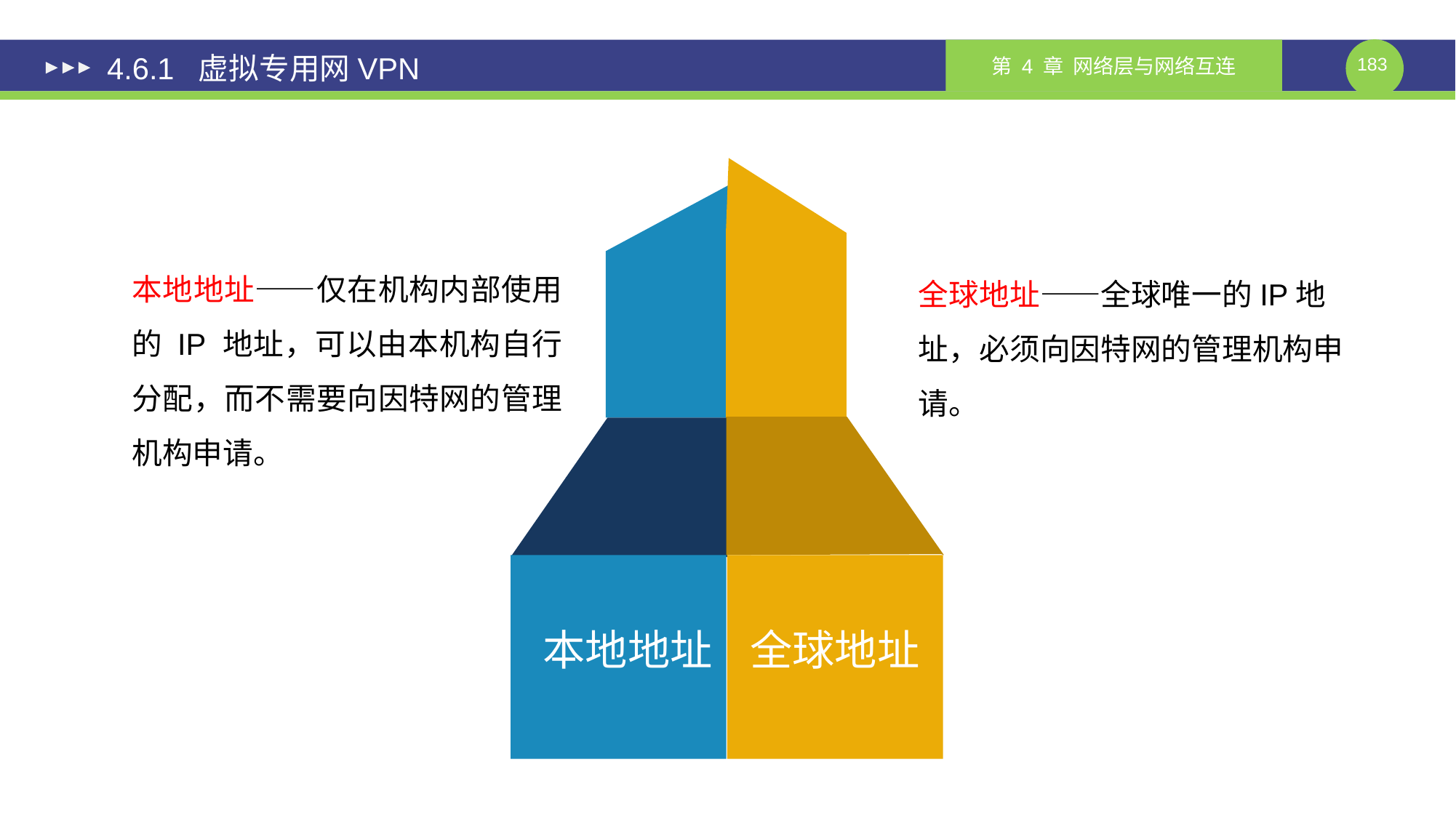

# 4.6.1  虚拟专用网VPN

本地地址——仅在机构内部使用的 IP 地址，可以由本机构自行分配，而不需要向因特网的管理机构申请。
全球地址——全球唯一的IP地址，必须向因特网的管理机构申请。

本地地址
全球地址
课件制作人：谢钧  谢希仁